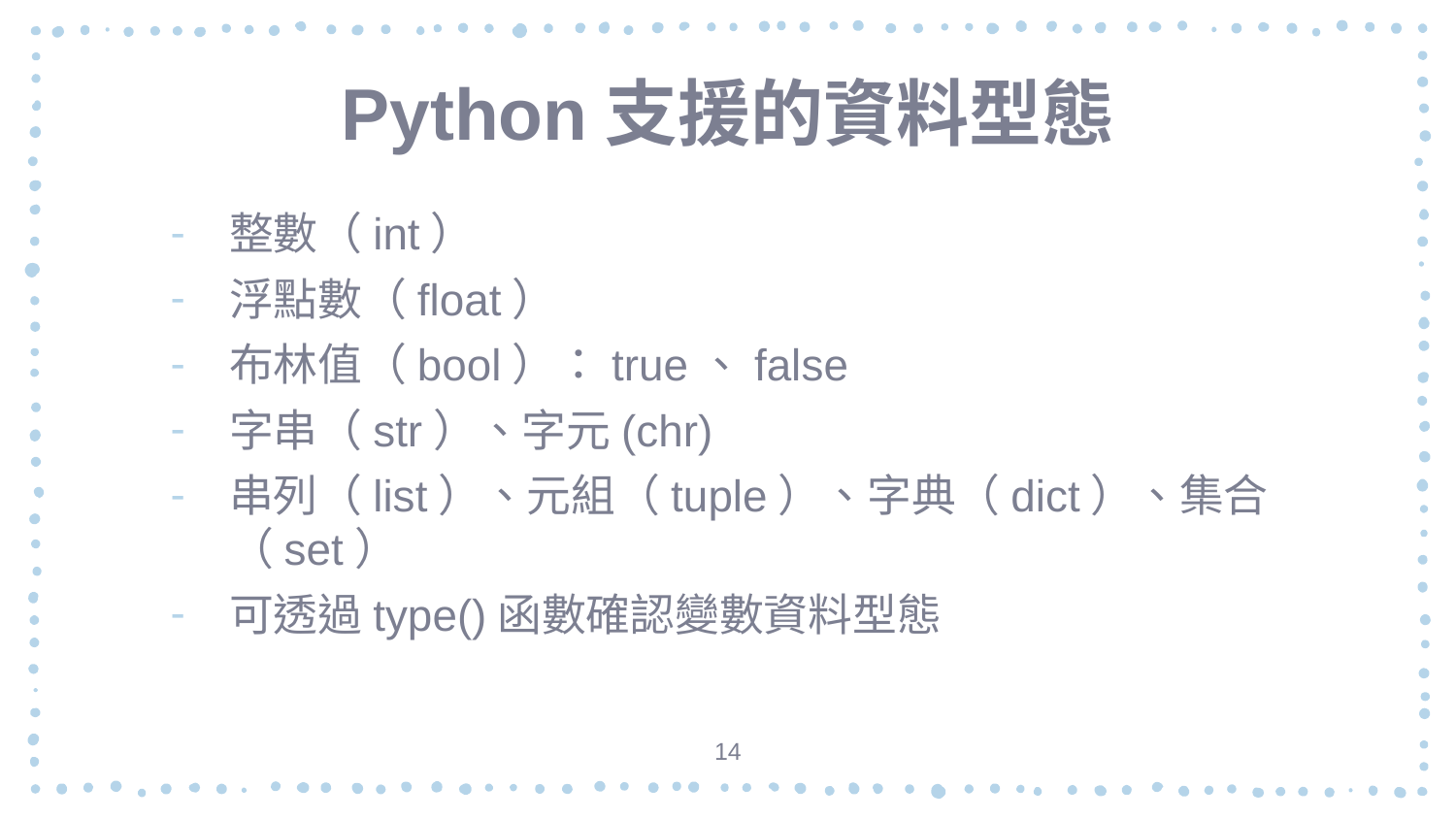

# Python支援的資料型態
整數（int）
浮點數（float）
布林值（bool）：true、false
字串（str）、字元(chr)
串列（list）、元組（tuple）、字典（dict）、集合（set）
可透過type()函數確認變數資料型態
14